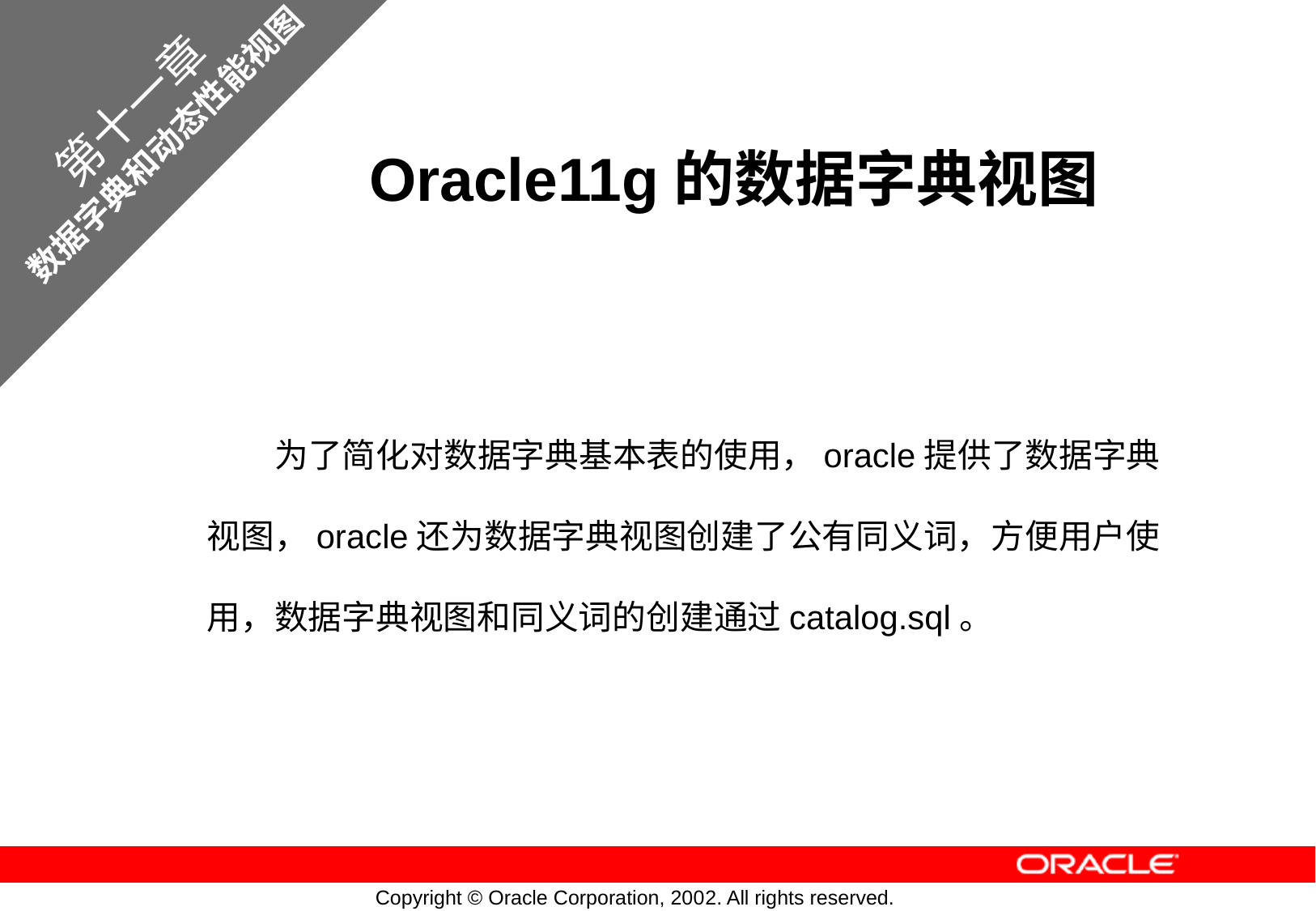

第十一章
数据字典和动态性能视图
Oracle11g的数据字典视图
        为了简化对数据字典基本表的使用，oracle提供了数据字典视图，oracle还为数据字典视图创建了公有同义词，方便用户使用，数据字典视图和同义词的创建通过catalog.sql。